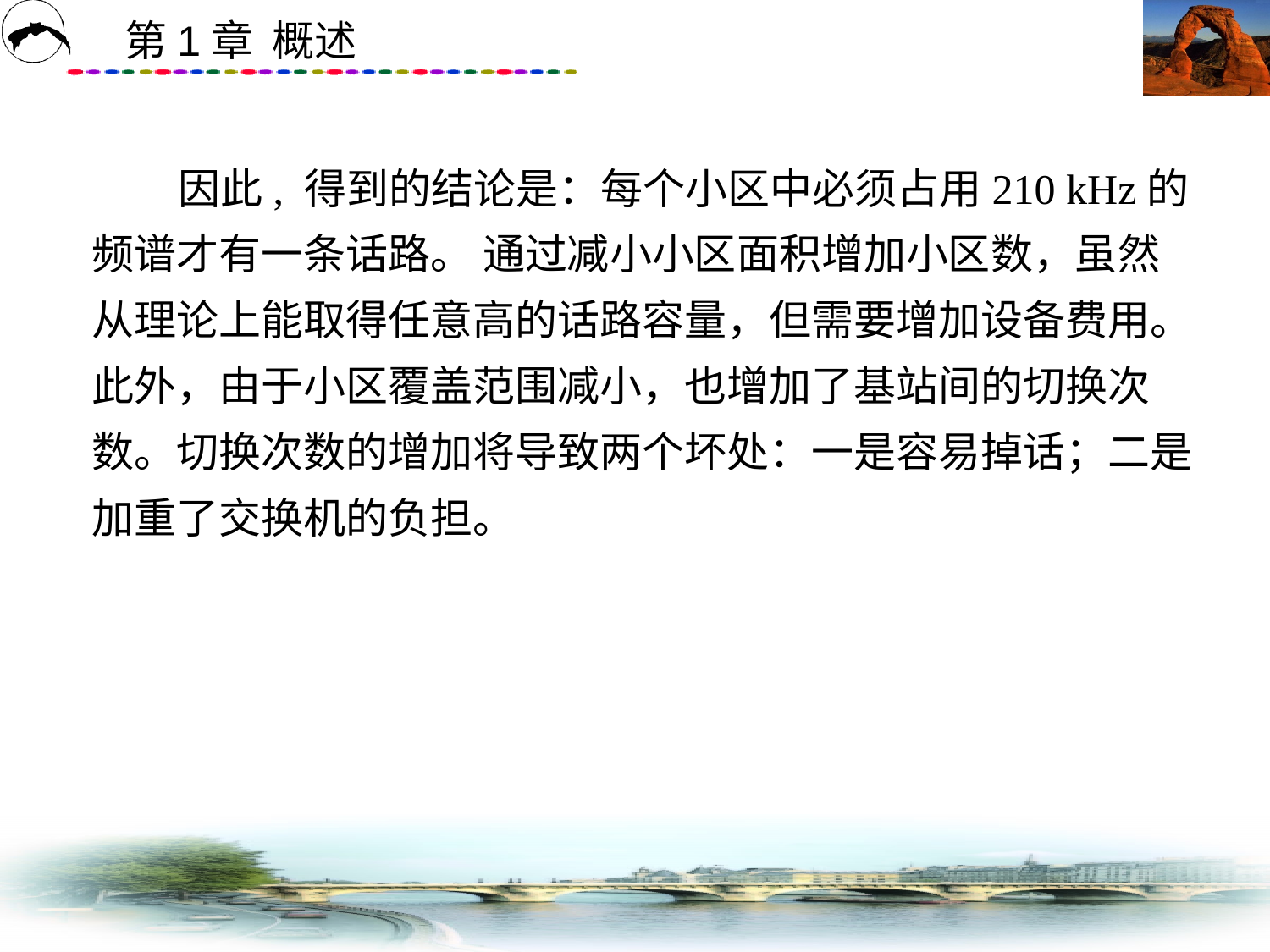

# 因此, 得到的结论是：每个小区中必须占用210 kHz的频谱才有一条话路。 通过减小小区面积增加小区数，虽然从理论上能取得任意高的话路容量，但需要增加设备费用。此外，由于小区覆盖范围减小，也增加了基站间的切换次数。切换次数的增加将导致两个坏处：一是容易掉话；二是加重了交换机的负担。